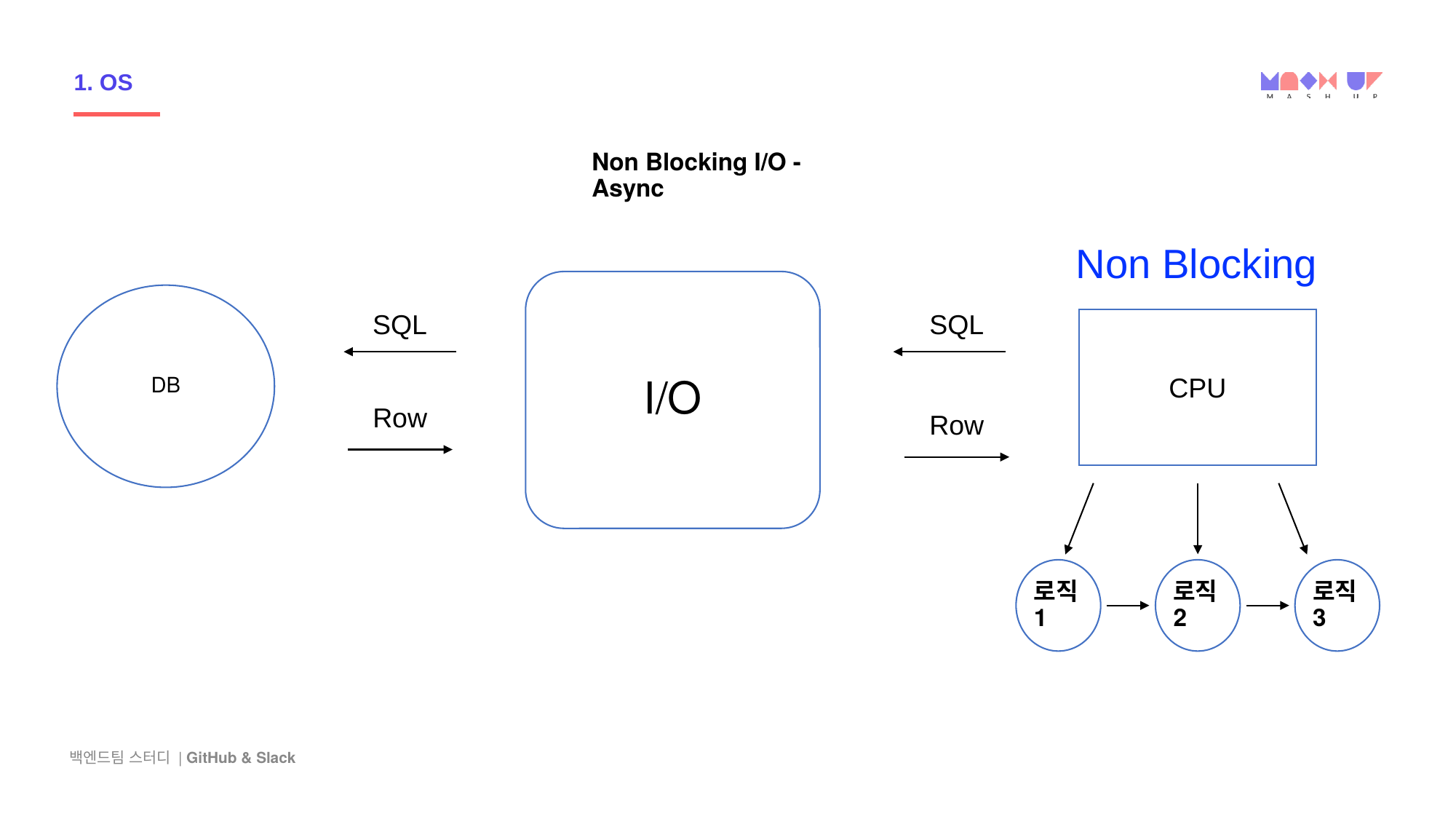

# 1. OS
Non Blocking I/O - Async
Non Blocking
I/O
DB
SQL
SQL

CPU
Row
Row

로직 1
로직 2
로직 3

14